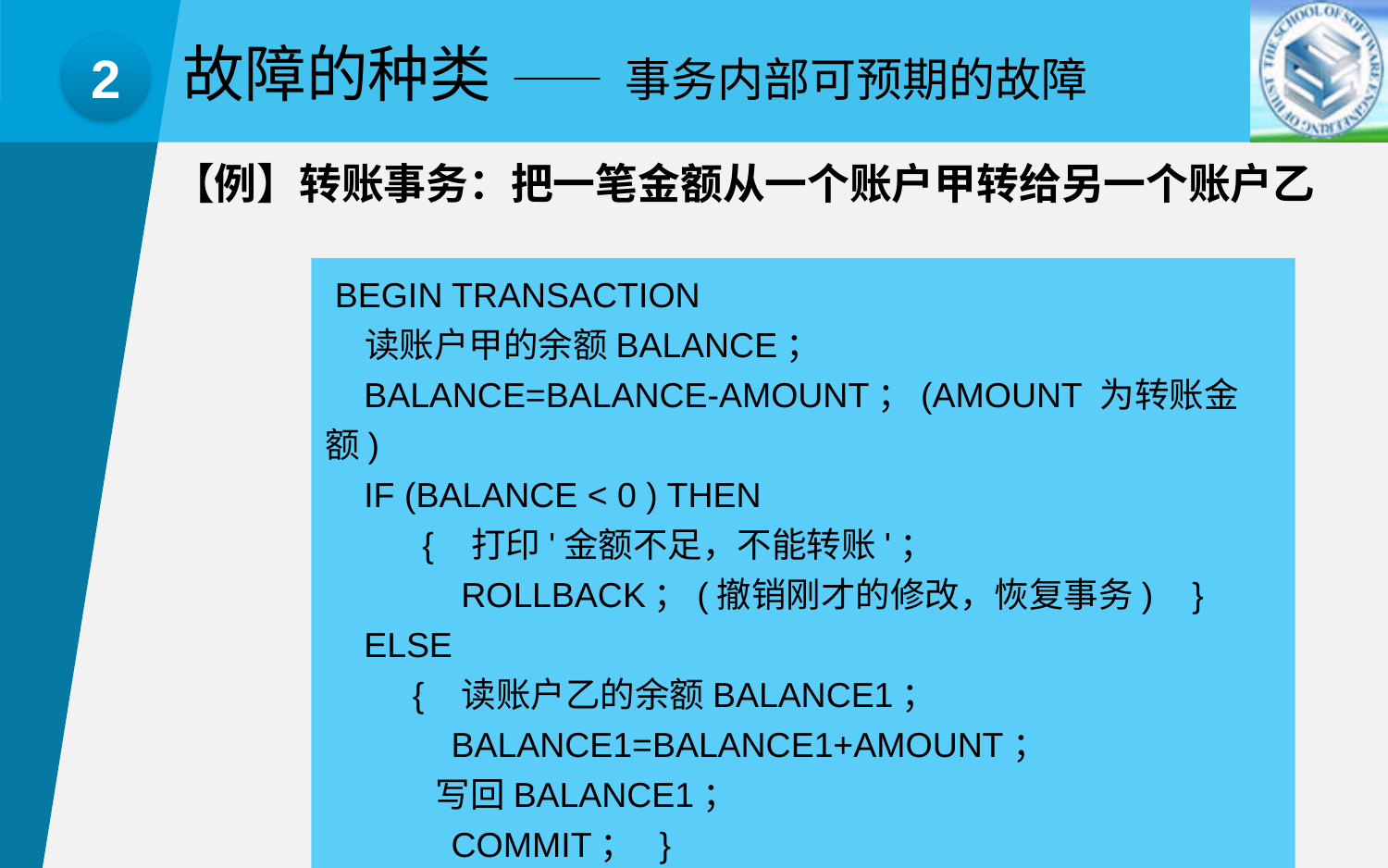

—— 事务内部可预期的故障
故障的种类
2
【例】转账事务：把一笔金额从一个账户甲转给另一个账户乙
 BEGIN TRANSACTION
    读账户甲的余额BALANCE；
    BALANCE=BALANCE-AMOUNT；(AMOUNT 为转账金额)
    IF (BALANCE < 0 ) THEN
          {   打印'金额不足，不能转账'；
              ROLLBACK；(撤销刚才的修改，恢复事务)    }
    ELSE
         {   读账户乙的余额BALANCE1；
             BALANCE1=BALANCE1+AMOUNT；
             写回BALANCE1；
             COMMIT；  }